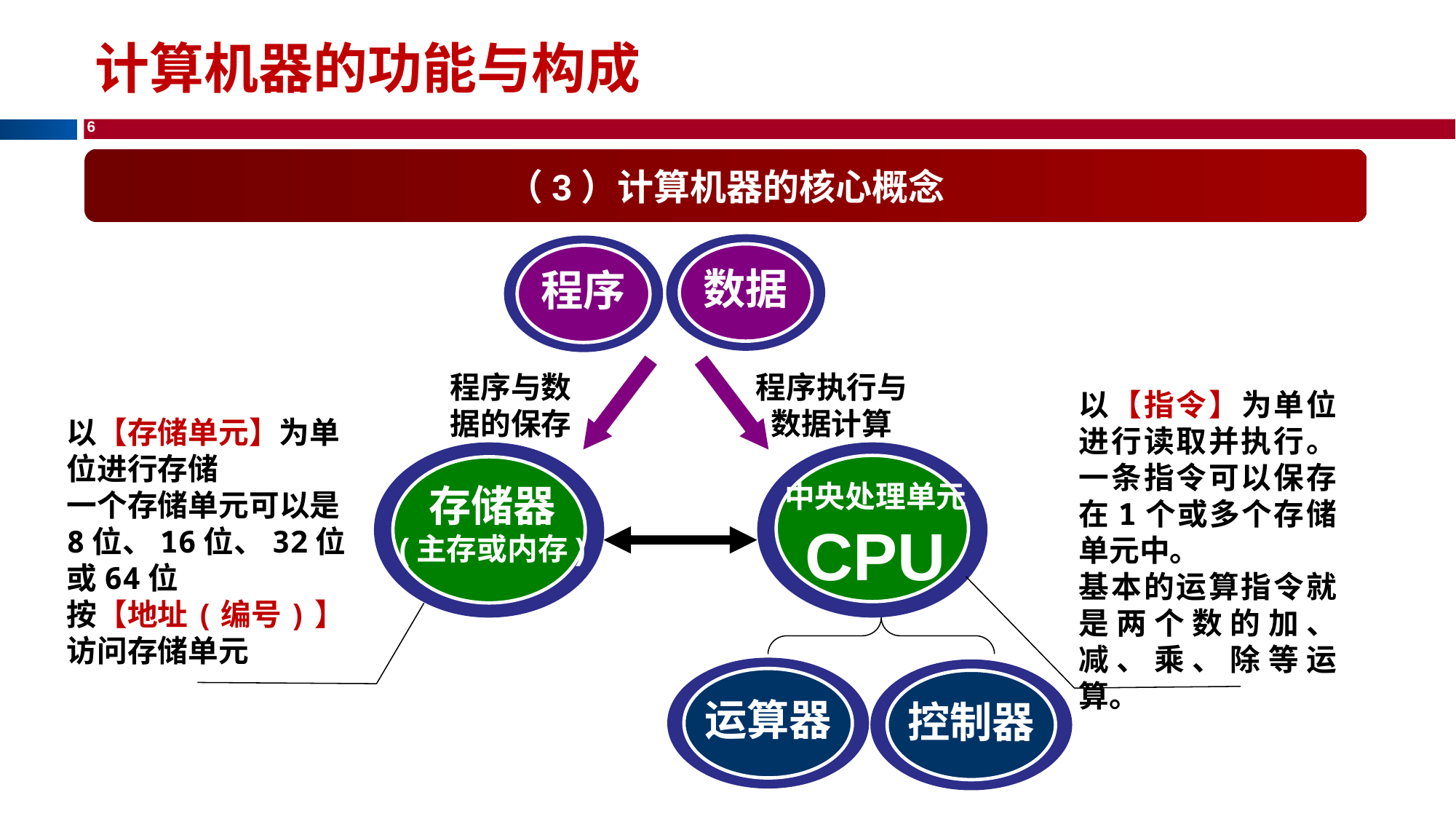

计算机器的功能与构成
（3）计算机器的核心概念

数据

程序

程序与数据的保存
程序执行与数据计算
以【指令】为单位进行读取并执行。一条指令可以保存在1个或多个存储单元中。
基本的运算指令就是两个数的加、减、乘、除等运算。
以【存储单元】为单位进行存储
一个存储单元可以是8位、16位、32位或64位
按【地址(编号)】访问存储单元

存储器
(主存或内存)

中央处理单元
CPU

运算器

控制器